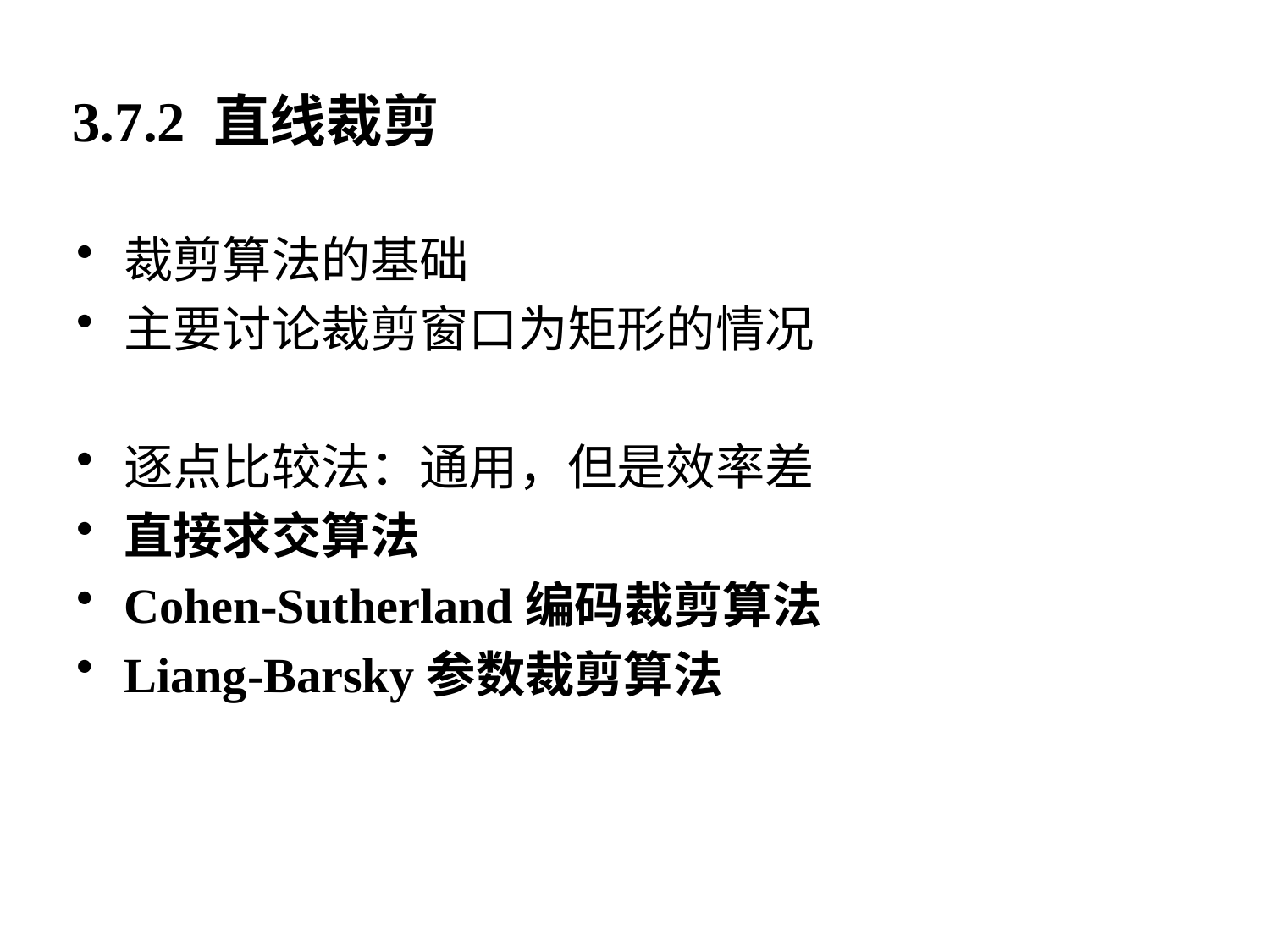

# 3.7.2 直线裁剪
裁剪算法的基础
主要讨论裁剪窗口为矩形的情况

逐点比较法：通用，但是效率差
直接求交算法
Cohen-Sutherland编码裁剪算法
Liang-Barsky参数裁剪算法